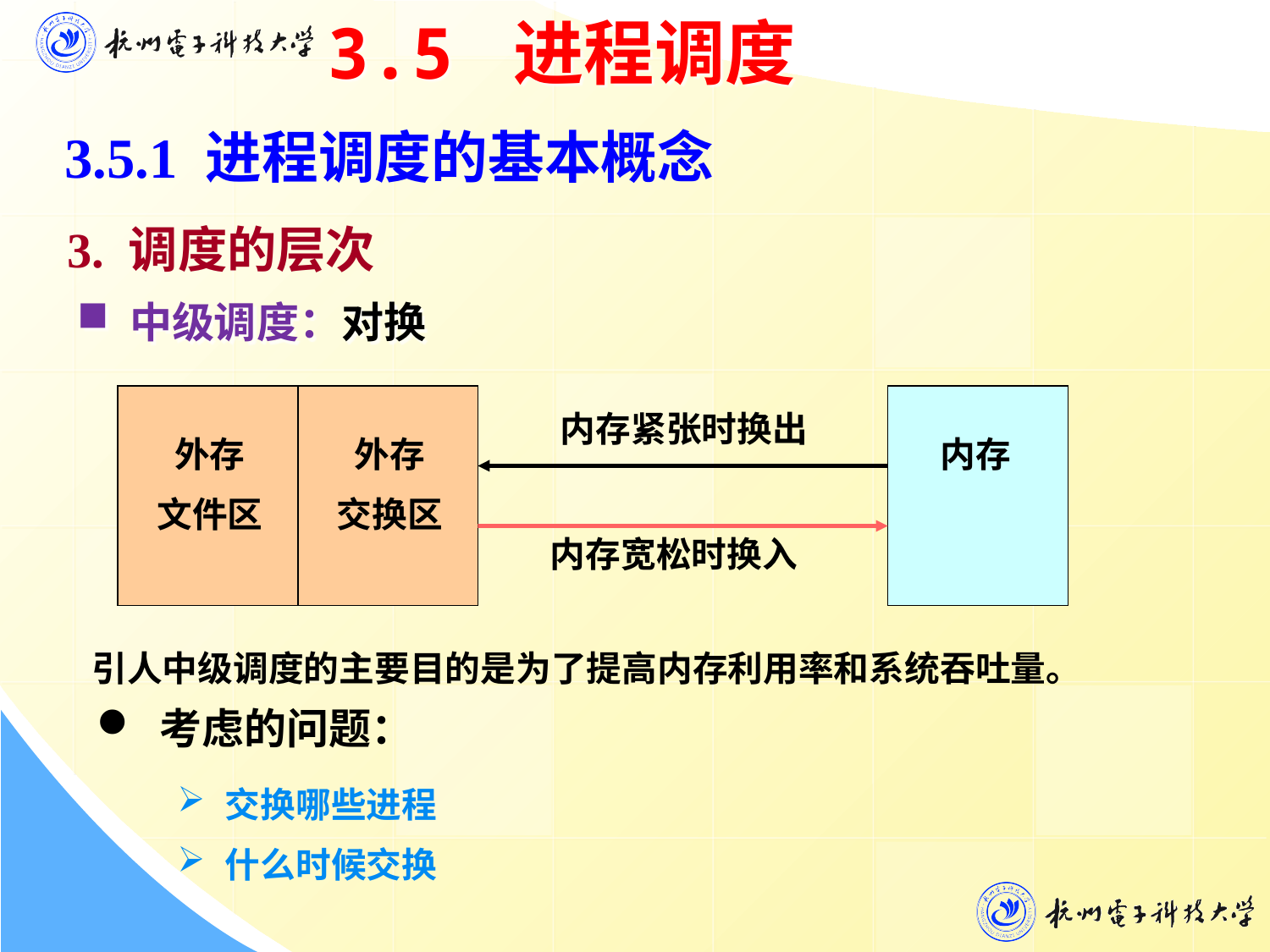

3.5 进程调度
3.5.1 进程调度的基本概念
3. 调度的层次
 中级调度：对换

内存紧张时换出
外存
文件区
外存
交换区
内存

内存宽松时换入
  引人中级调度的主要目的是为了提高内存利用率和系统吞吐量。
 考虑的问题：
交换哪些进程
什么时候交换